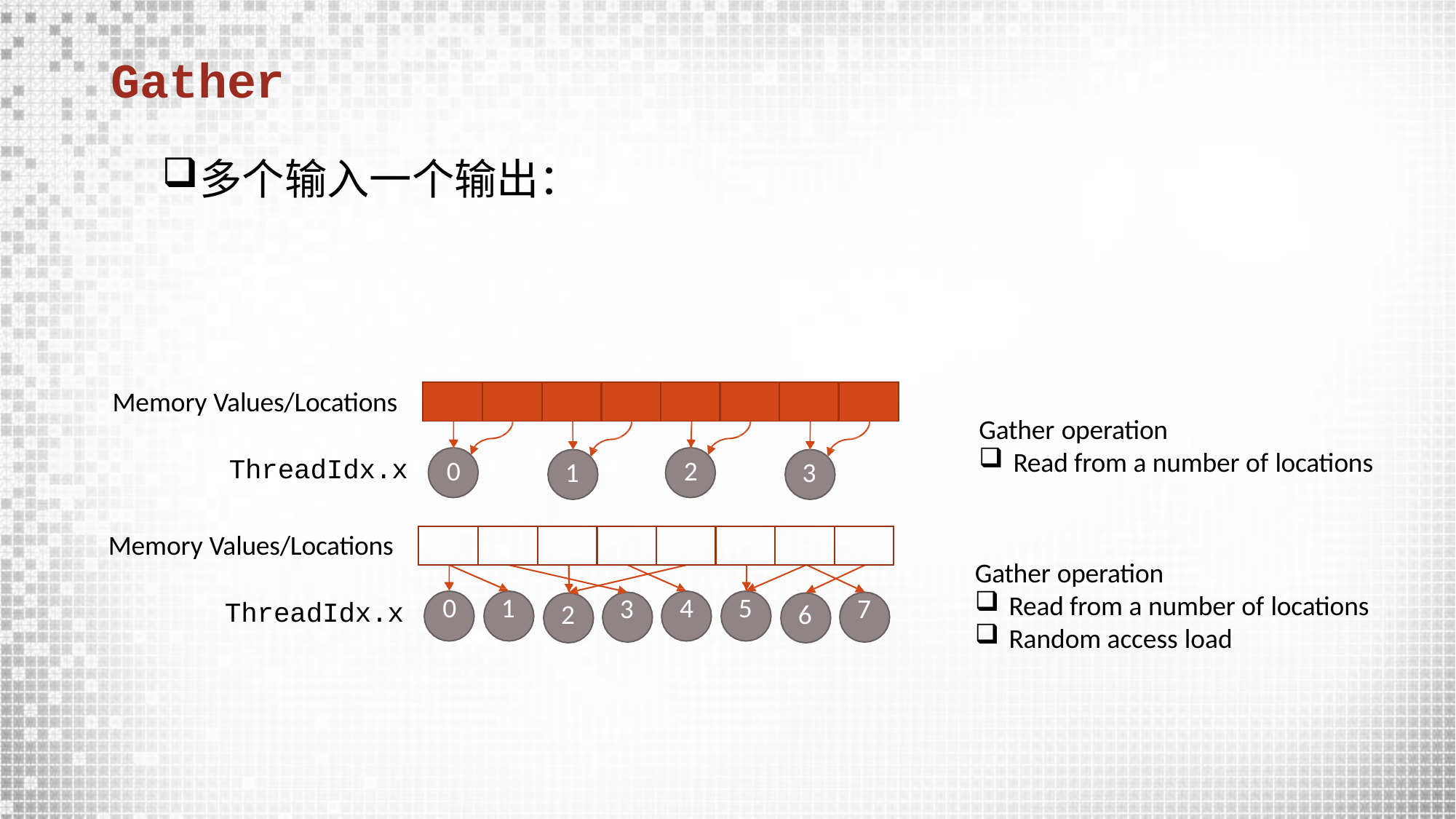

# Gather
多个输入一个输出：
|  |  |  |  |  |  |  |  |
| --- | --- | --- | --- | --- | --- | --- | --- |
Memory Values/Locations
Gather operation
Read from a number of locations

ThreadIdx.x
| 0 |  | 1 |  | 2 |  | 3 |  |
| --- | --- | --- | --- | --- | --- | --- | --- |
|  |  |  |  |  |  |  |  |
| 0 | 1 | 2 | 3 | 4 | 5 | 6 | 7 |
Memory Values/Locations
Gather operation
Read from a number of locations
Random access load

ThreadIdx.x